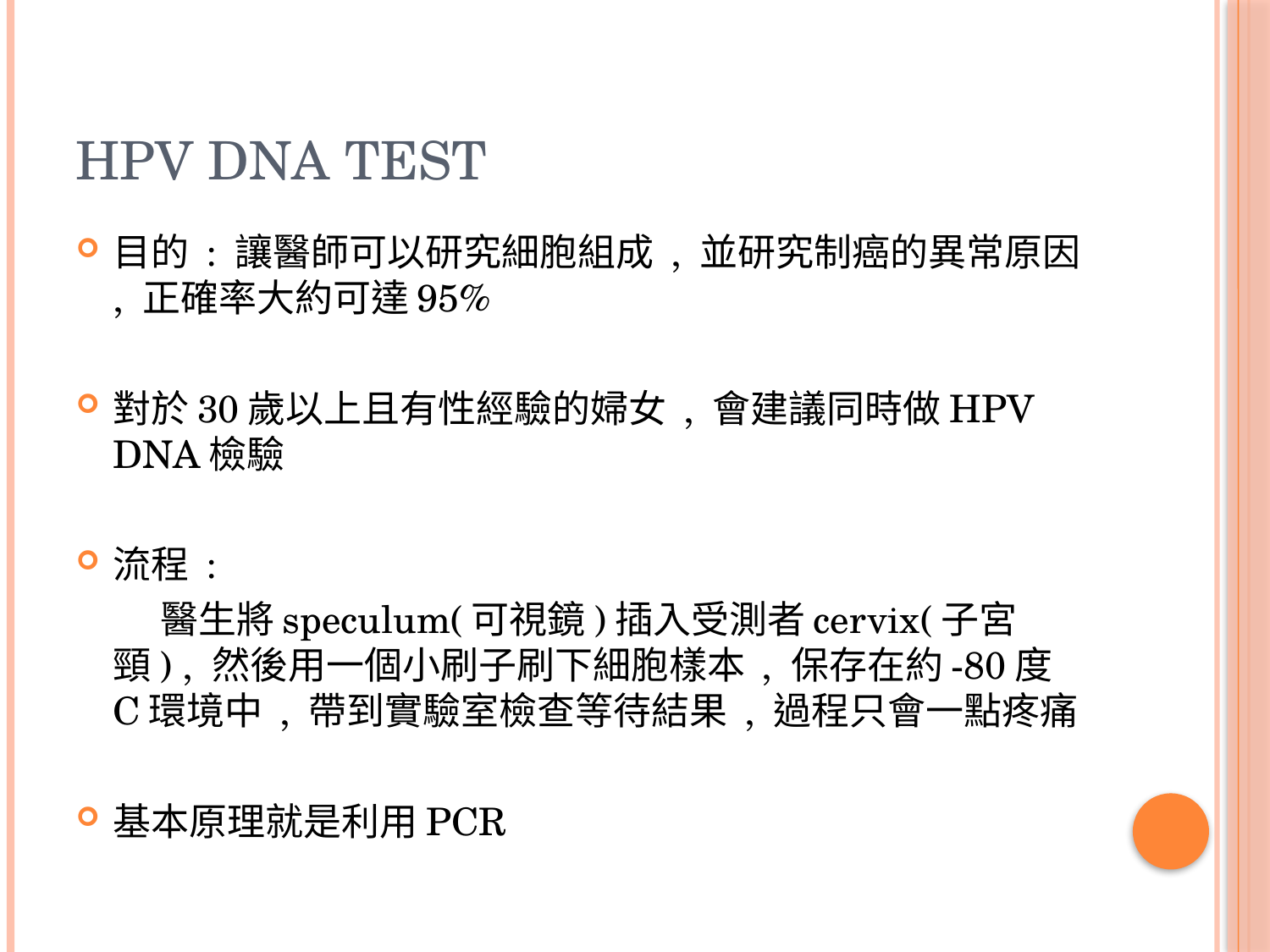

# HPV DNA test
目的 : 讓醫師可以研究細胞組成 , 並研究制癌的異常原因 , 正確率大約可達95%

對於30歲以上且有性經驗的婦女 , 會建議同時做HPV DNA檢驗

流程 :
         醫生將speculum(可視鏡)插入受測者cervix(子宮頸) , 然後用一個小刷子刷下細胞樣本 , 保存在約-80度C環境中 , 帶到實驗室檢查等待結果 , 過程只會一點疼痛

基本原理就是利用PCR